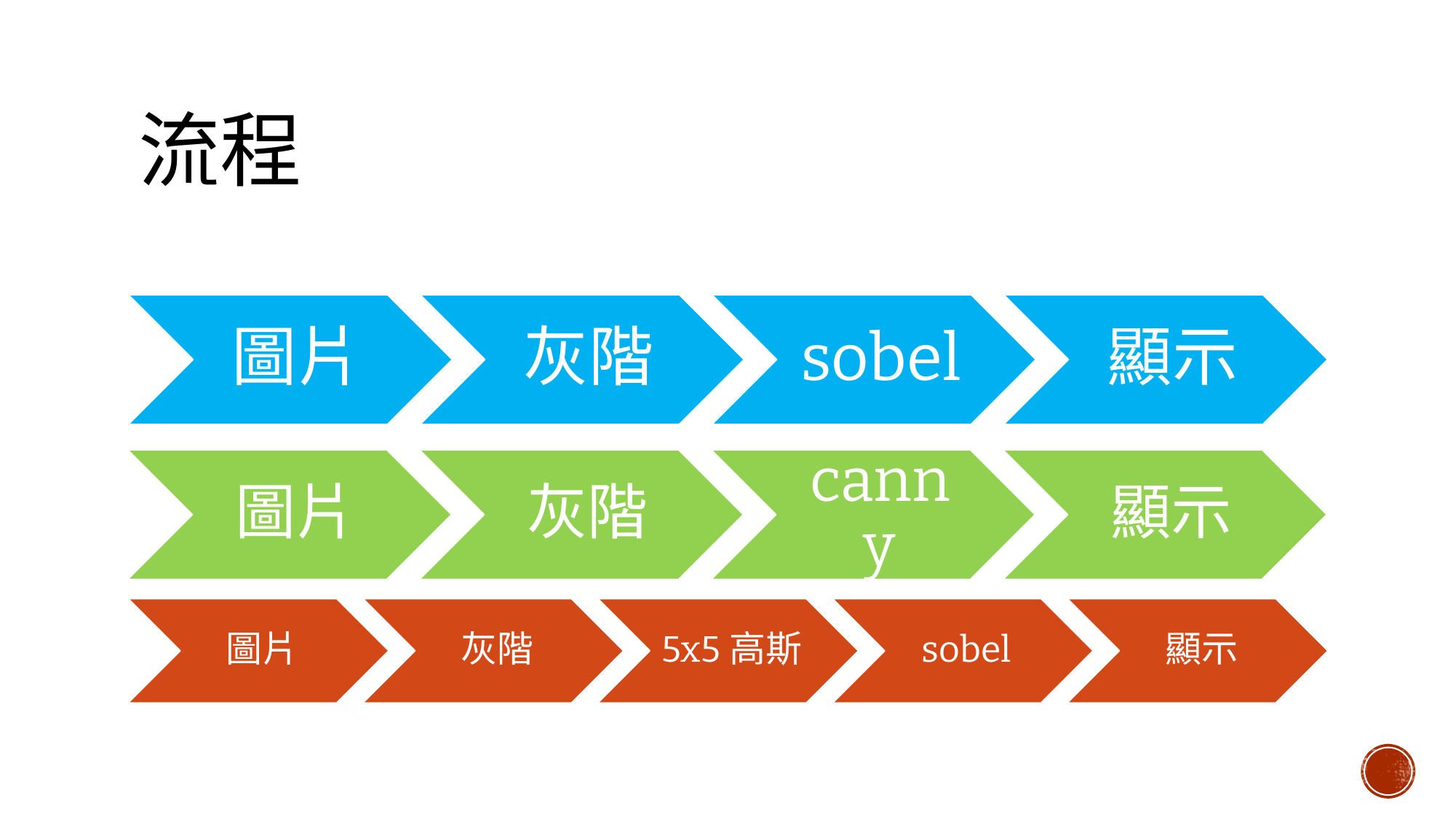

# 流程
圖片
灰階
sobel
顯示
圖片
灰階
canny
顯示
圖片
灰階
5x5高斯
sobel
顯示